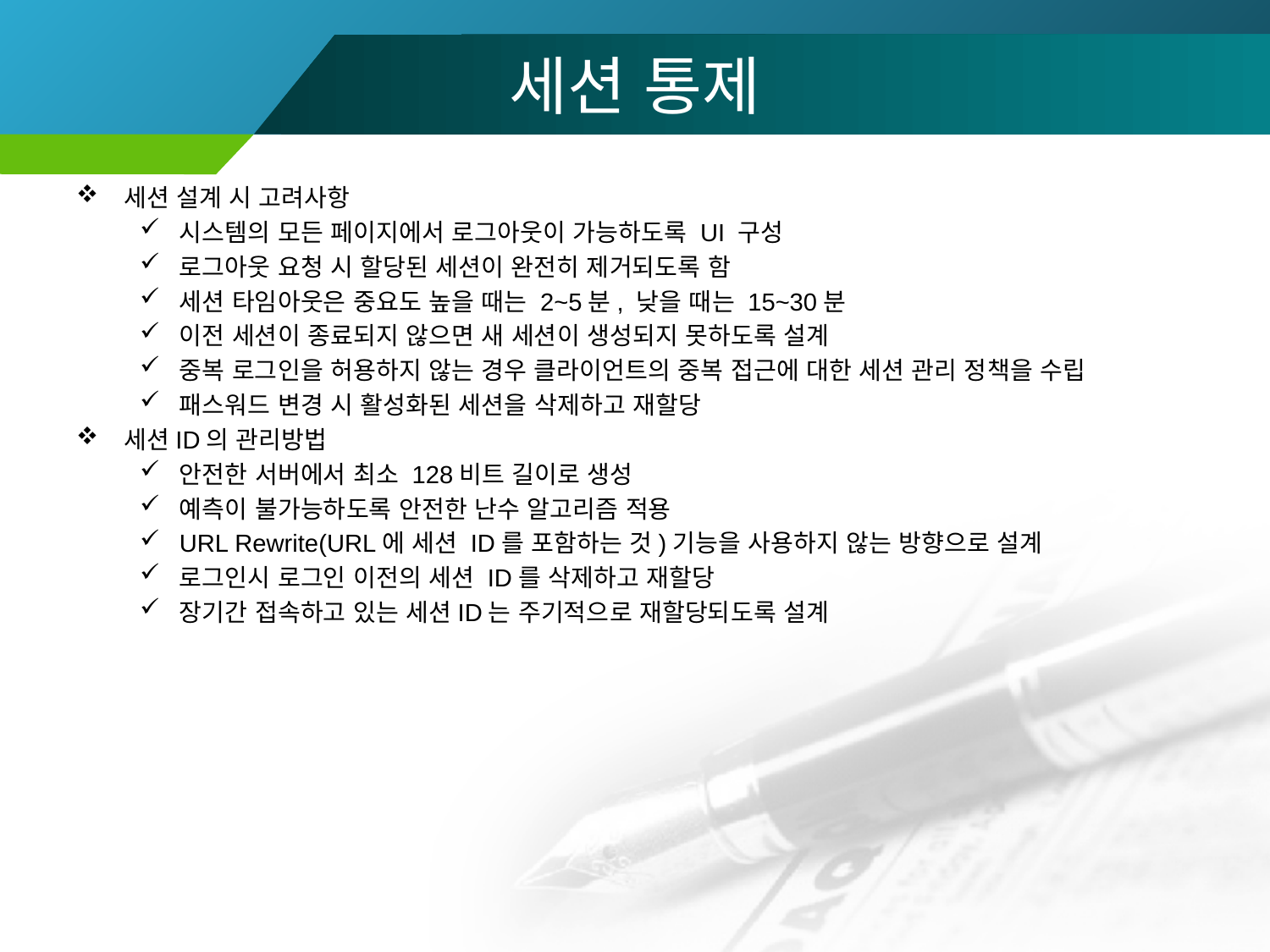

# 세션 통제
세션 설계 시 고려사항
시스템의 모든 페이지에서 로그아웃이 가능하도록 UI 구성
로그아웃 요청 시 할당된 세션이 완전히 제거되도록 함
세션 타임아웃은 중요도 높을 때는 2~5분, 낮을 때는 15~30분
이전 세션이 종료되지 않으면 새 세션이 생성되지 못하도록 설계
중복 로그인을 허용하지 않는 경우 클라이언트의 중복 접근에 대한 세션 관리 정책을 수립
패스워드 변경 시 활성화된 세션을 삭제하고 재할당
세션ID의 관리방법
안전한 서버에서 최소 128비트 길이로 생성
예측이 불가능하도록 안전한 난수 알고리즘 적용
URL Rewrite(URL에 세션 ID를 포함하는 것)기능을 사용하지 않는 방향으로 설계
로그인시 로그인 이전의 세션 ID를 삭제하고 재할당
장기간 접속하고 있는 세션ID는 주기적으로 재할당되도록 설계